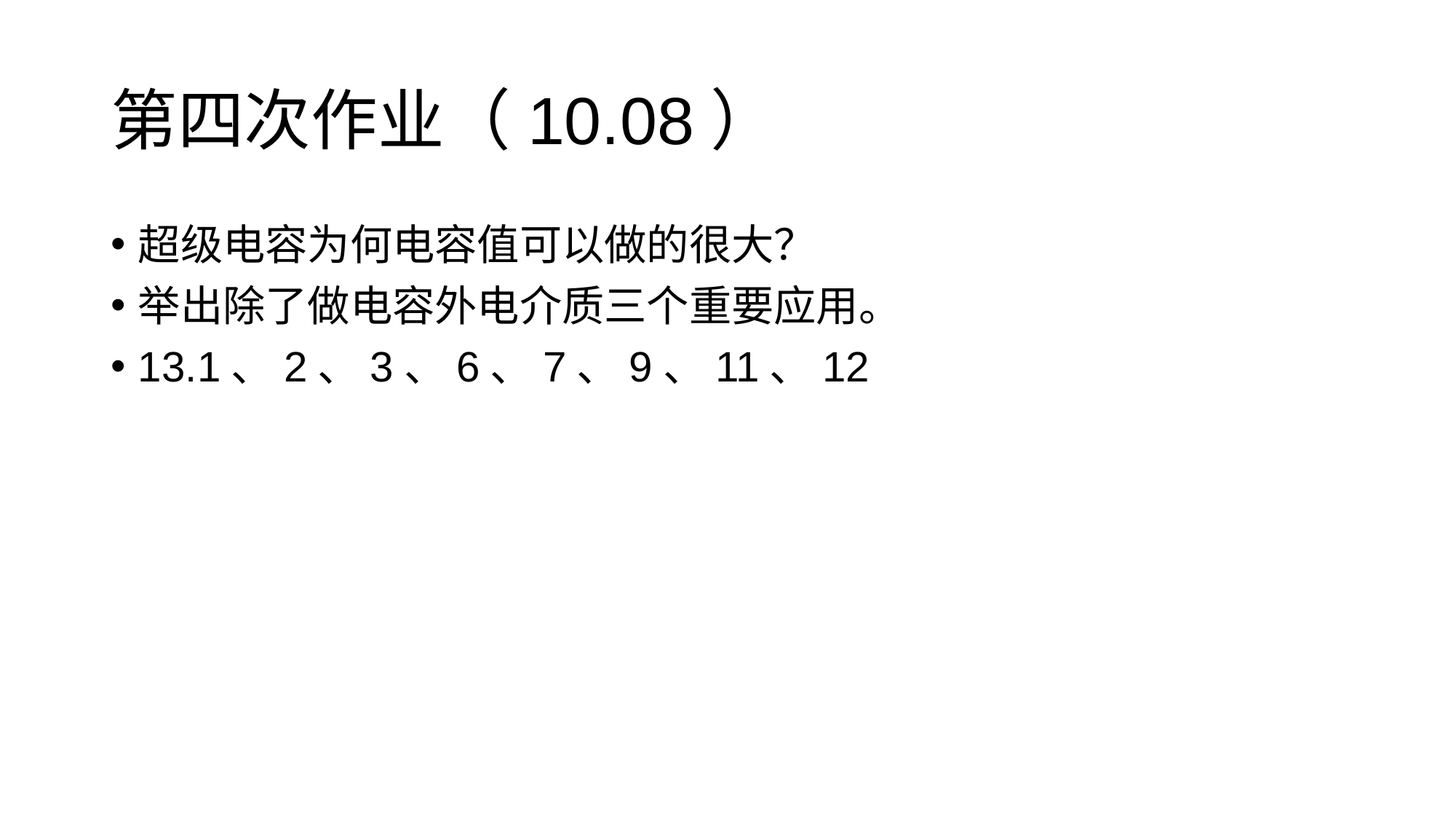

# 第四次作业（10.08）
超级电容为何电容值可以做的很大？
举出除了做电容外电介质三个重要应用。
13.1、2、3、6、7、9、11、12